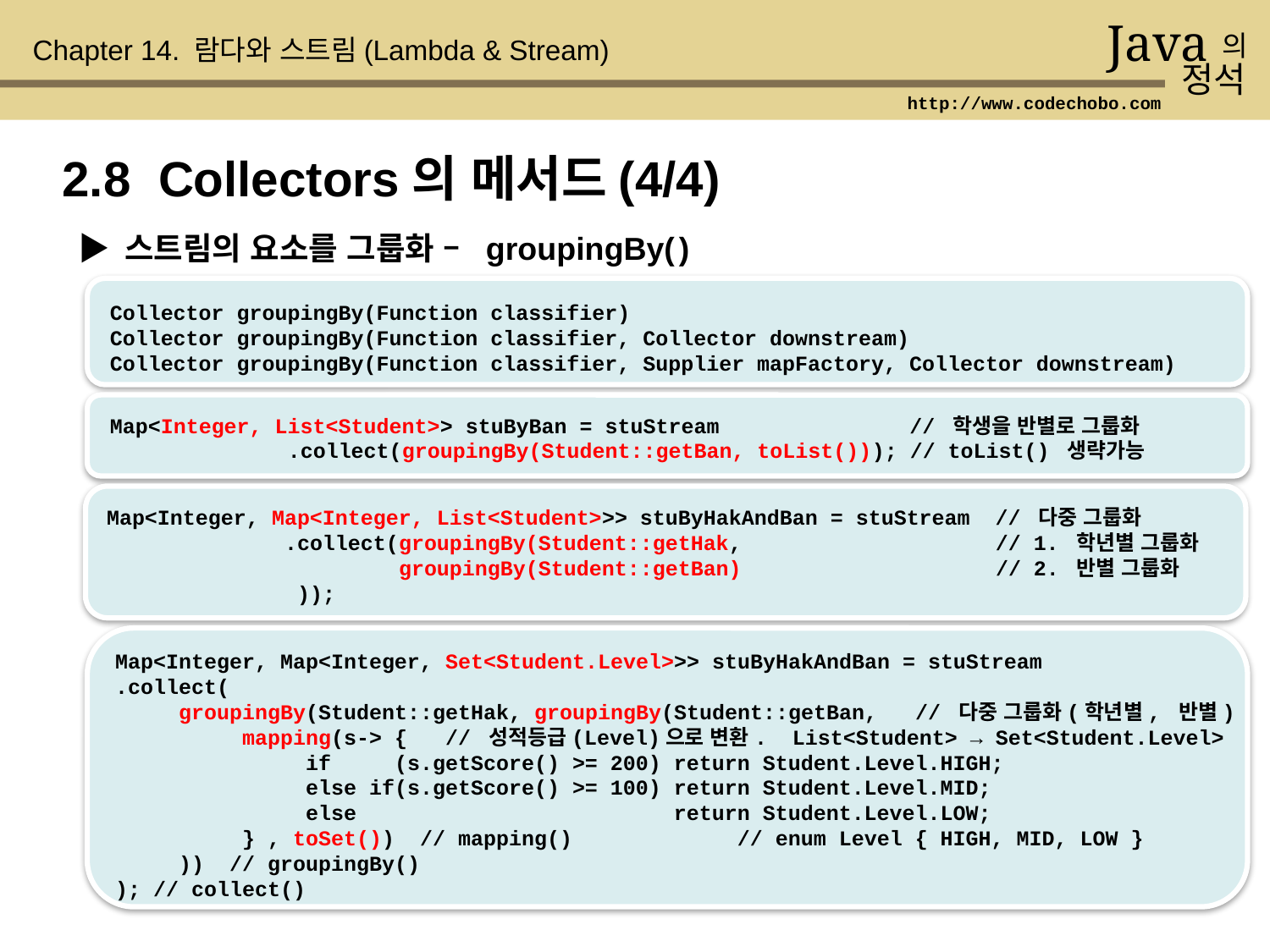

Java
의
정석
Chapter 14. 람다와 스트림(Lambda & Stream)

http://www.codechobo.com
2.8  Collectors의 메서드(4/4)
▶ 스트림의 요소를 그룹화 –  groupingBy( )

Collector groupingBy(Function classifier)
Collector groupingBy(Function classifier, Collector downstream)
Collector groupingBy(Function classifier, Supplier mapFactory, Collector downstream)

Map<Integer, List<Student>> stuByBan = stuStream               // 학생을 반별로 그룹화
              .collect(groupingBy(Student::getBan, toList())); // toList() 생략가능

Map<Integer, Map<Integer, List<Student>>> stuByHakAndBan = stuStream  // 다중 그룹화
              .collect(groupingBy(Student::getHak,                    // 1. 학년별 그룹화
                       groupingBy(Student::getBan)                    // 2. 반별 그룹화
               ));

Map<Integer, Map<Integer, Set<Student.Level>>> stuByHakAndBan = stuStream
.collect(
     groupingBy(Student::getHak, groupingBy(Student::getBan,   // 다중 그룹화(학년별, 반별)
          mapping(s-> {   // 성적등급(Level)으로 변환.  List<Student> → Set<Student.Level>
               if     (s.getScore() >= 200) return Student.Level.HIGH;
               else if(s.getScore() >= 100) return Student.Level.MID;
               else                         return Student.Level.LOW;
          } , toSet())  // mapping()             // enum Level { HIGH, MID, LOW }
     ))  // groupingBy()
); // collect()